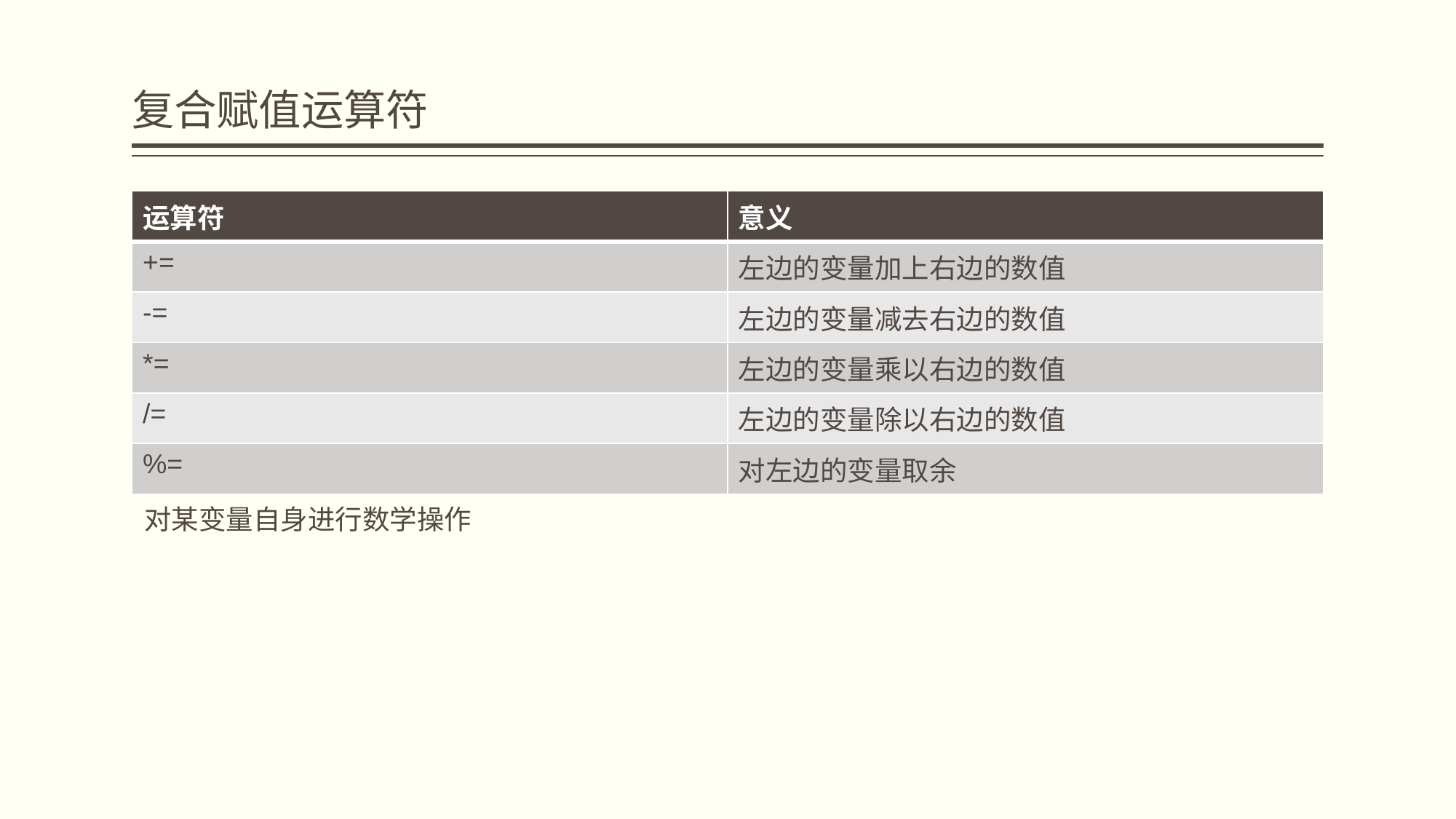

# 复合赋值运算符
| 运算符 | 意义 |
| --- | --- |
| += | 左边的变量加上右边的数值 |
| -= | 左边的变量减去右边的数值 |
| \*= | 左边的变量乘以右边的数值 |
| /= | 左边的变量除以右边的数值 |
| %= | 对左边的变量取余 |
对某变量自身进行数学操作